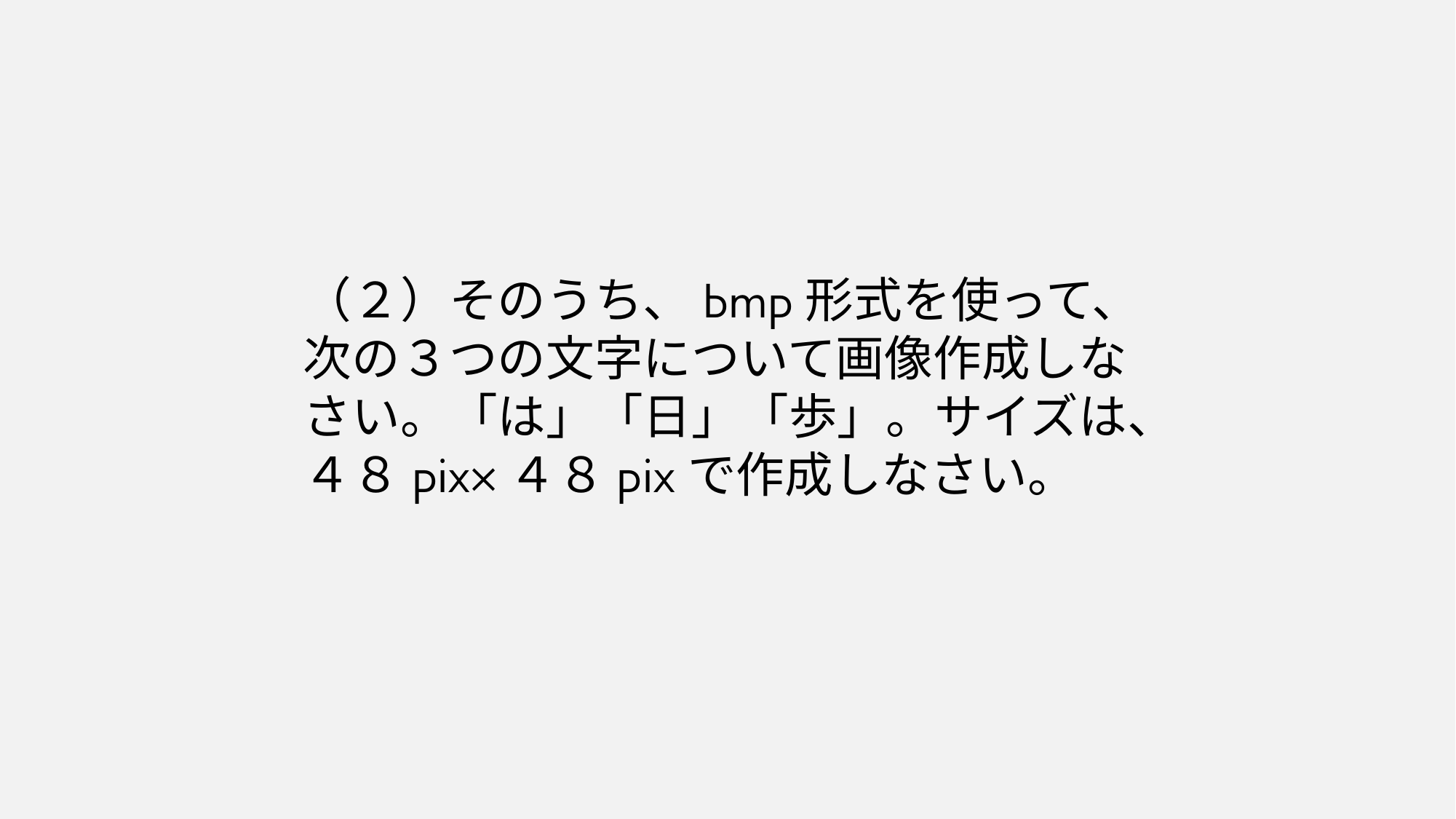

（２）そのうち、bmp形式を使って、次の３つの文字について画像作成しなさい。「は」「日」「歩」。サイズは、４８pix×４８pixで作成しなさい。